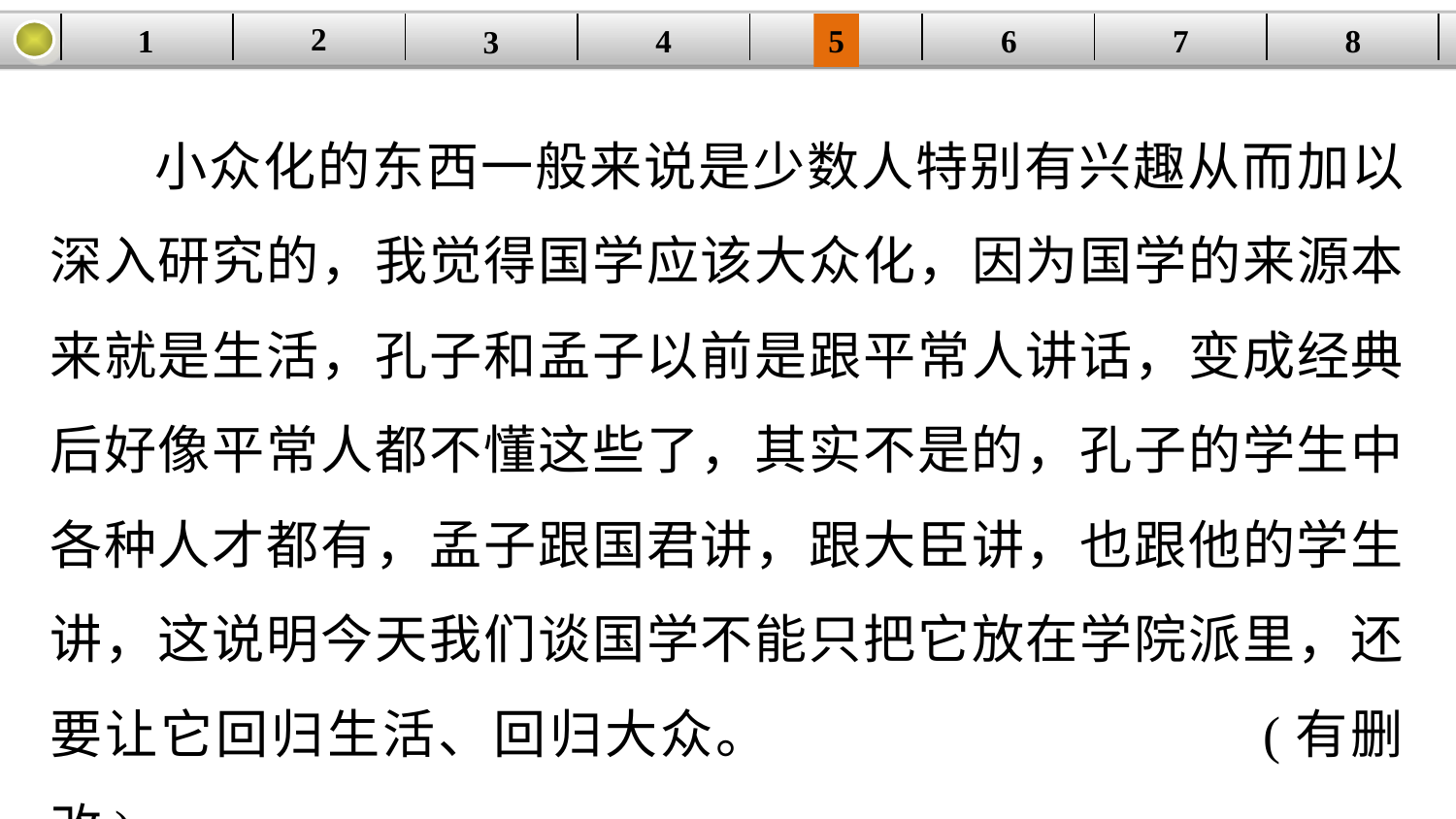

2
1
8
7
6
|  |  |  |  |  |  |  |  |
| --- | --- | --- | --- | --- | --- | --- | --- |
5
4
3

小众化的东西一般来说是少数人特别有兴趣从而加以深入研究的，我觉得国学应该大众化，因为国学的来源本来就是生活，孔子和孟子以前是跟平常人讲话，变成经典后好像平常人都不懂这些了，其实不是的，孔子的学生中各种人才都有，孟子跟国君讲，跟大臣讲，也跟他的学生讲，这说明今天我们谈国学不能只把它放在学院派里，还要让它回归生活、回归大众。				(有删改)